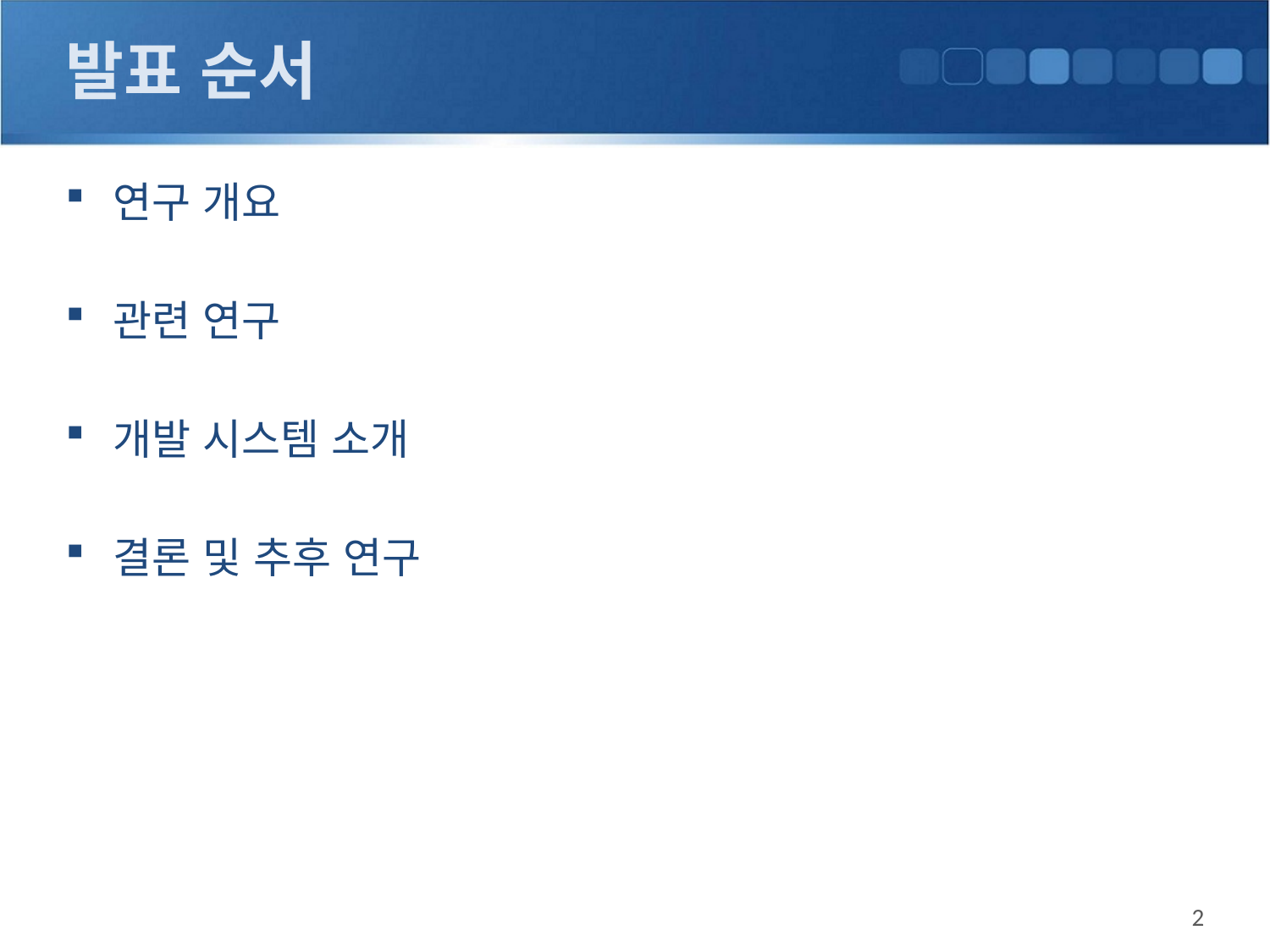

# 발표 순서
연구 개요

관련 연구

개발 시스템 소개

결론 및 추후 연구

2